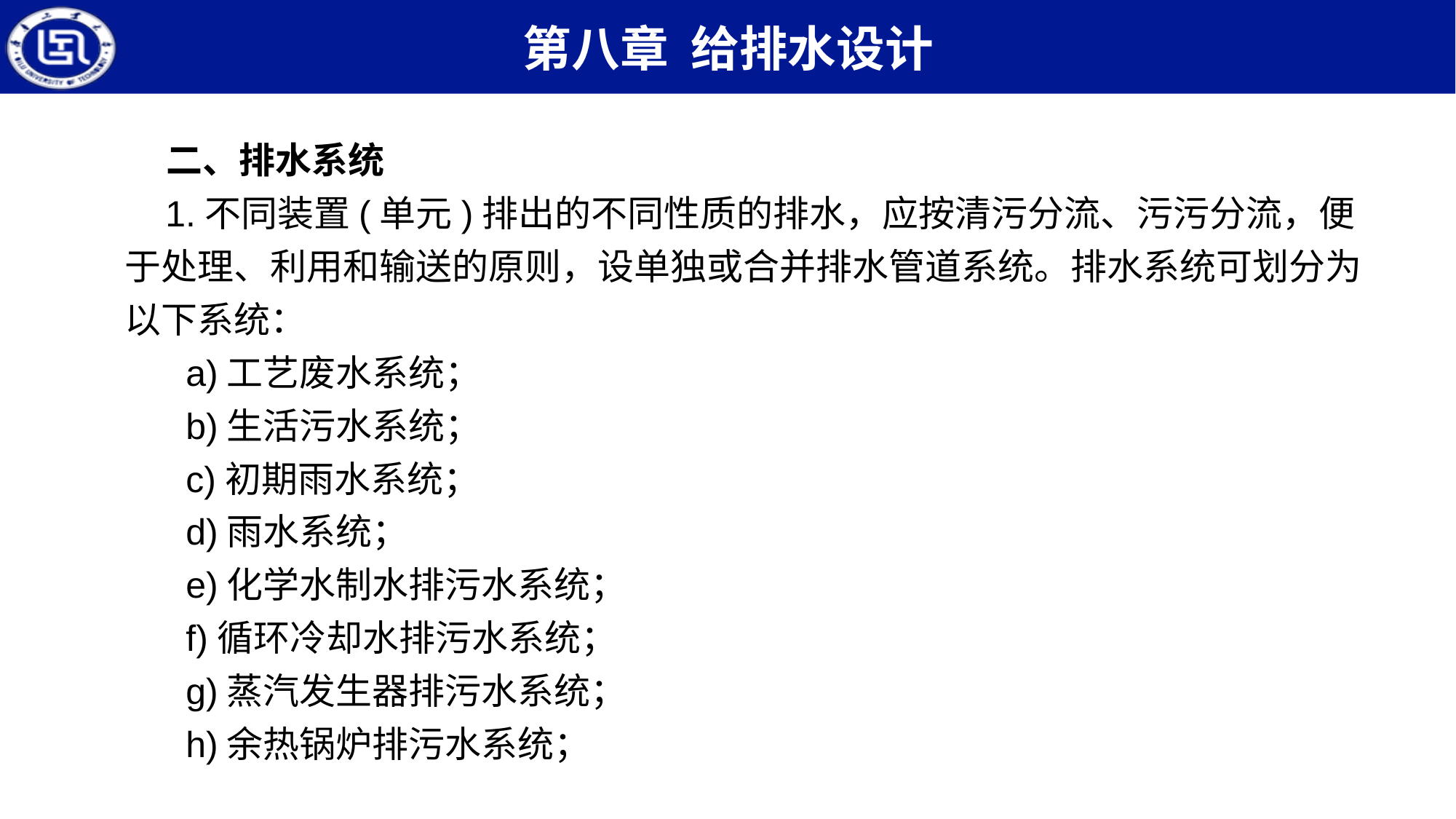

二、排水系统
    1.不同装置(单元)排出的不同性质的排水，应按清污分流、污污分流，便于处理、利用和输送的原则，设单独或合并排水管道系统。排水系统可划分为以下系统：
      a)工艺废水系统；
      b)生活污水系统；
      c)初期雨水系统；
      d)雨水系统；
      e)化学水制水排污水系统；
      f)循环冷却水排污水系统；
      g)蒸汽发生器排污水系统；
      h)余热锅炉排污水系统；